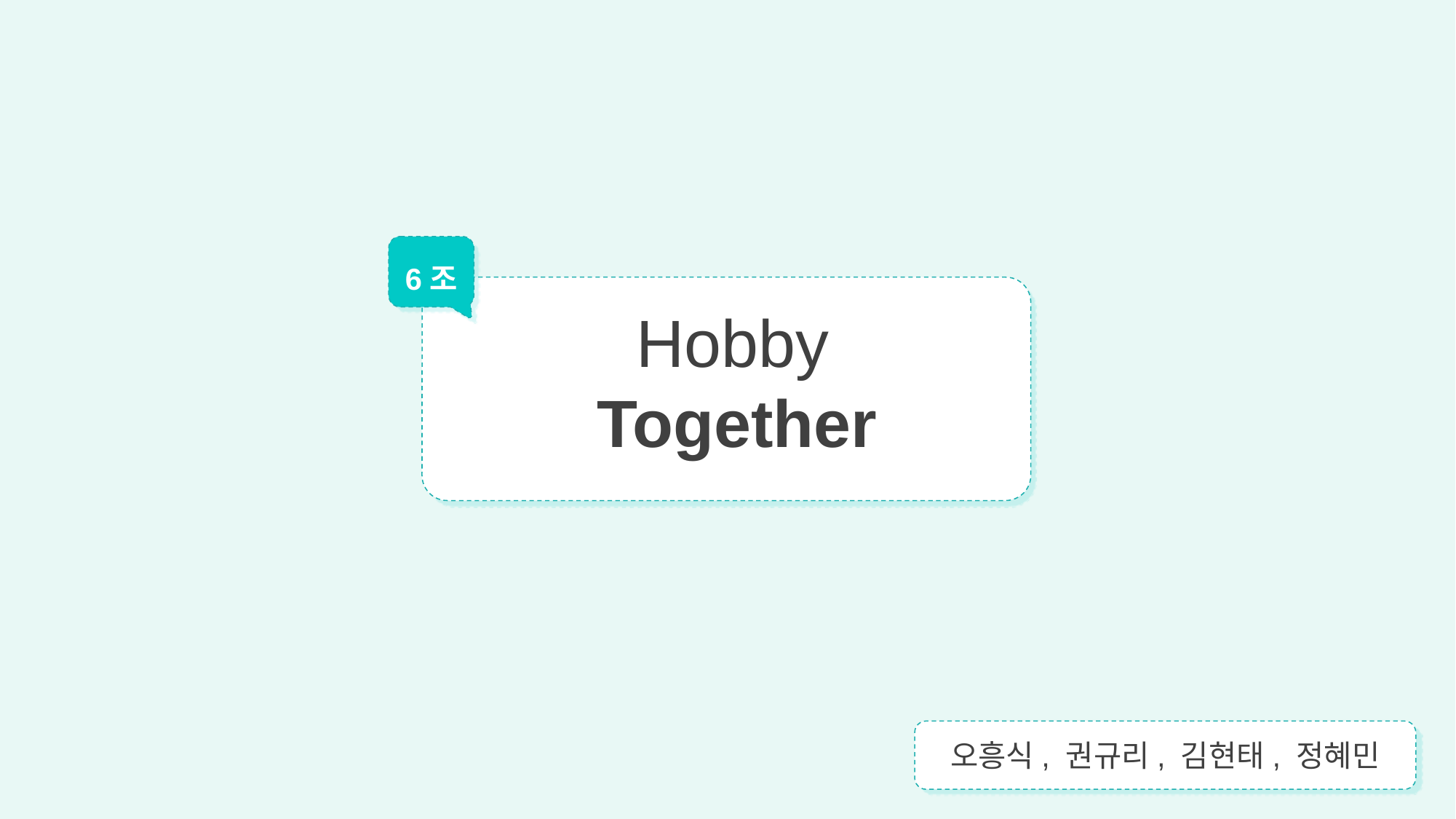

6조
Hobby
Together

오흥식, 권규리, 김현태, 정혜민